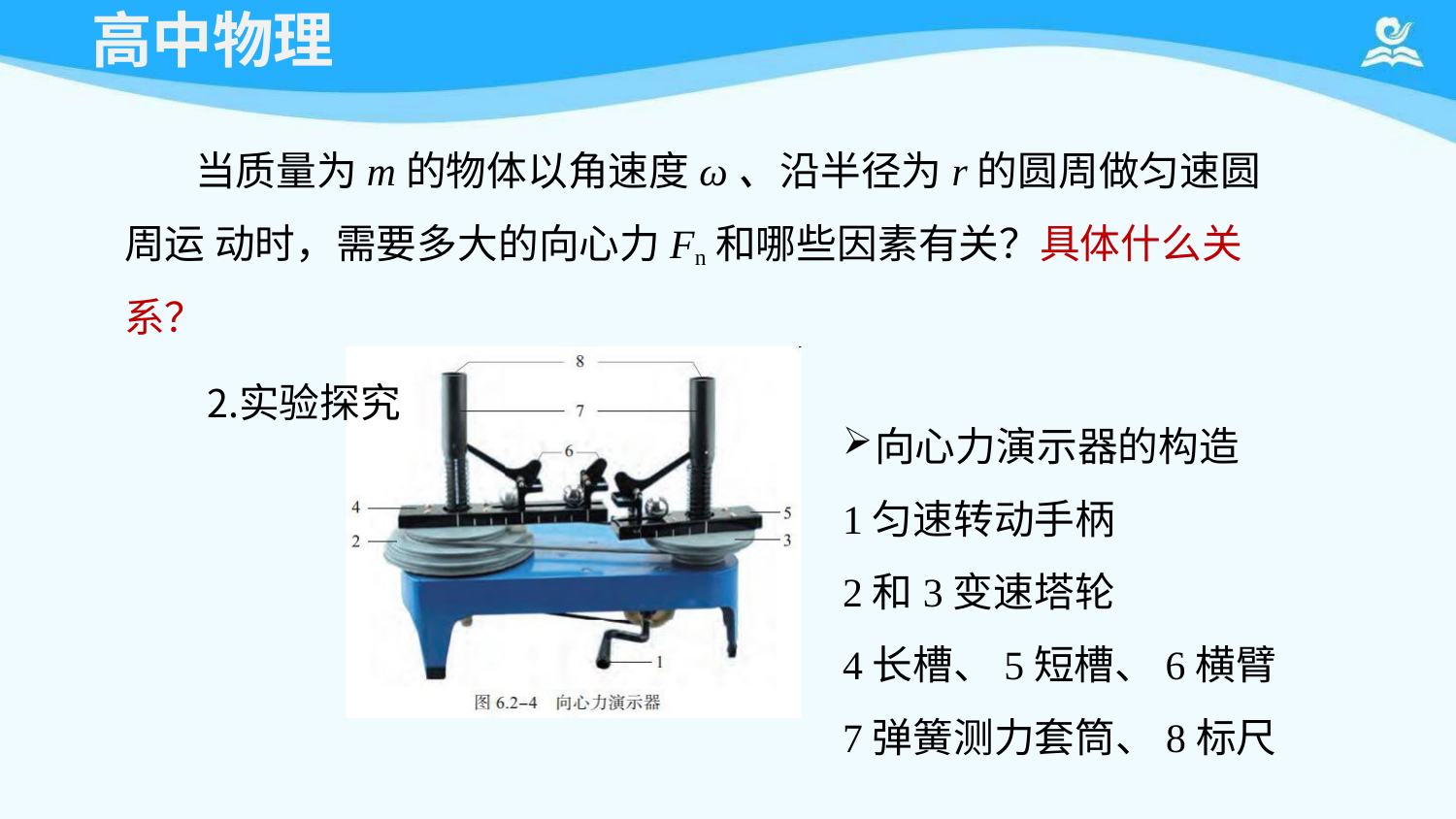

# 高中物理
当质量为m的物体以角速度ω、沿半径为r的圆周做匀速圆周运 动时，需要多大的向心力Fn和哪些因素有关？具体什么关系？
实验探究
向心力演示器的构造
1匀速转动手柄
2和3变速塔轮
4长槽、5短槽、6横臂
7弹簧测力套筒、8标尺